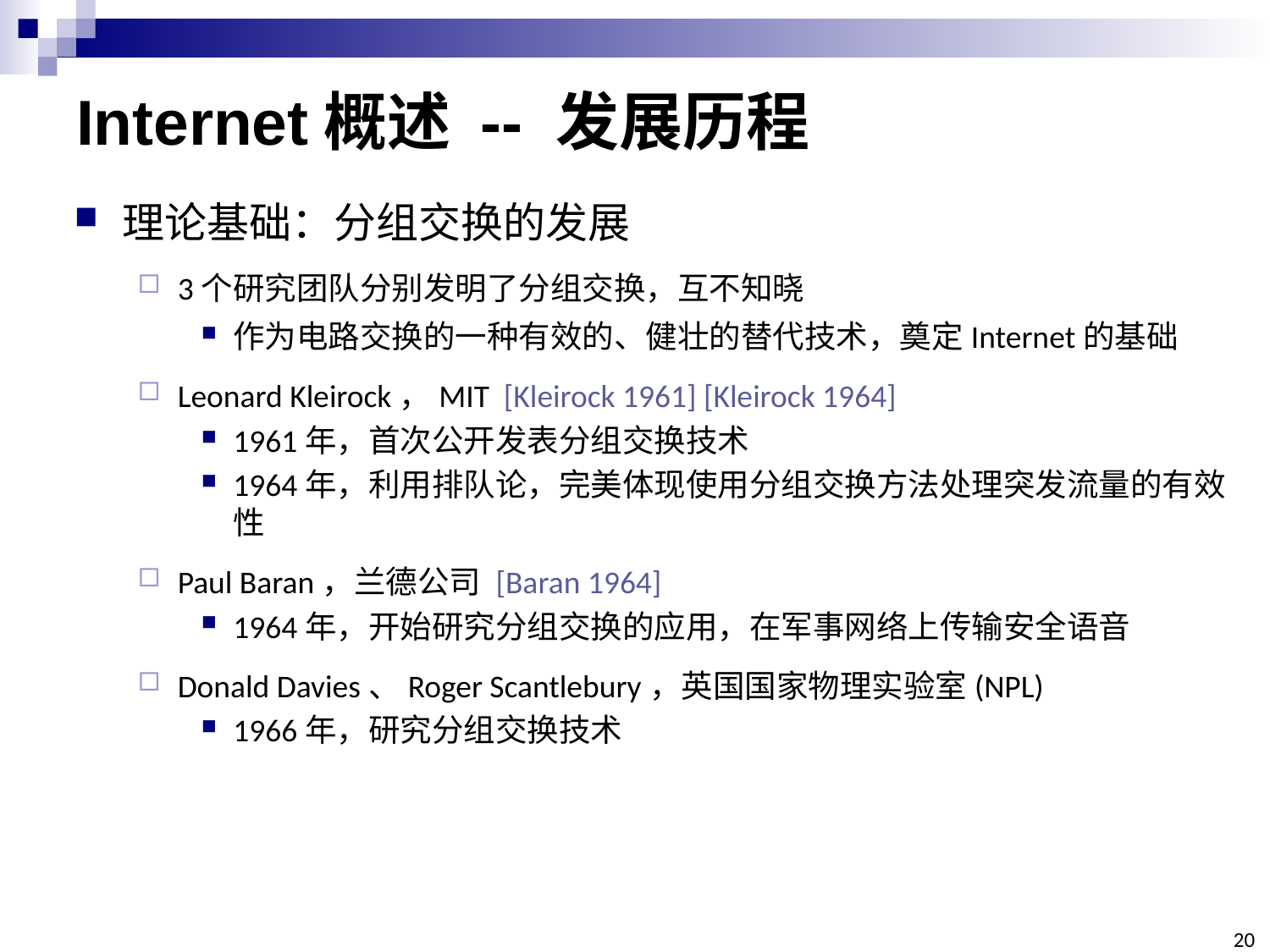

# Internet概述 -- 发展历程
理论基础：分组交换的发展
3个研究团队分别发明了分组交换，互不知晓
作为电路交换的一种有效的、健壮的替代技术，奠定Internet的基础
Leonard Kleirock，MIT  [Kleirock 1961] [Kleirock 1964]
1961年，首次公开发表分组交换技术
1964年，利用排队论，完美体现使用分组交换方法处理突发流量的有效性
Paul Baran，兰德公司 [Baran 1964]
1964年，开始研究分组交换的应用，在军事网络上传输安全语音
Donald Davies、Roger Scantlebury，英国国家物理实验室(NPL)
1966年，研究分组交换技术

20